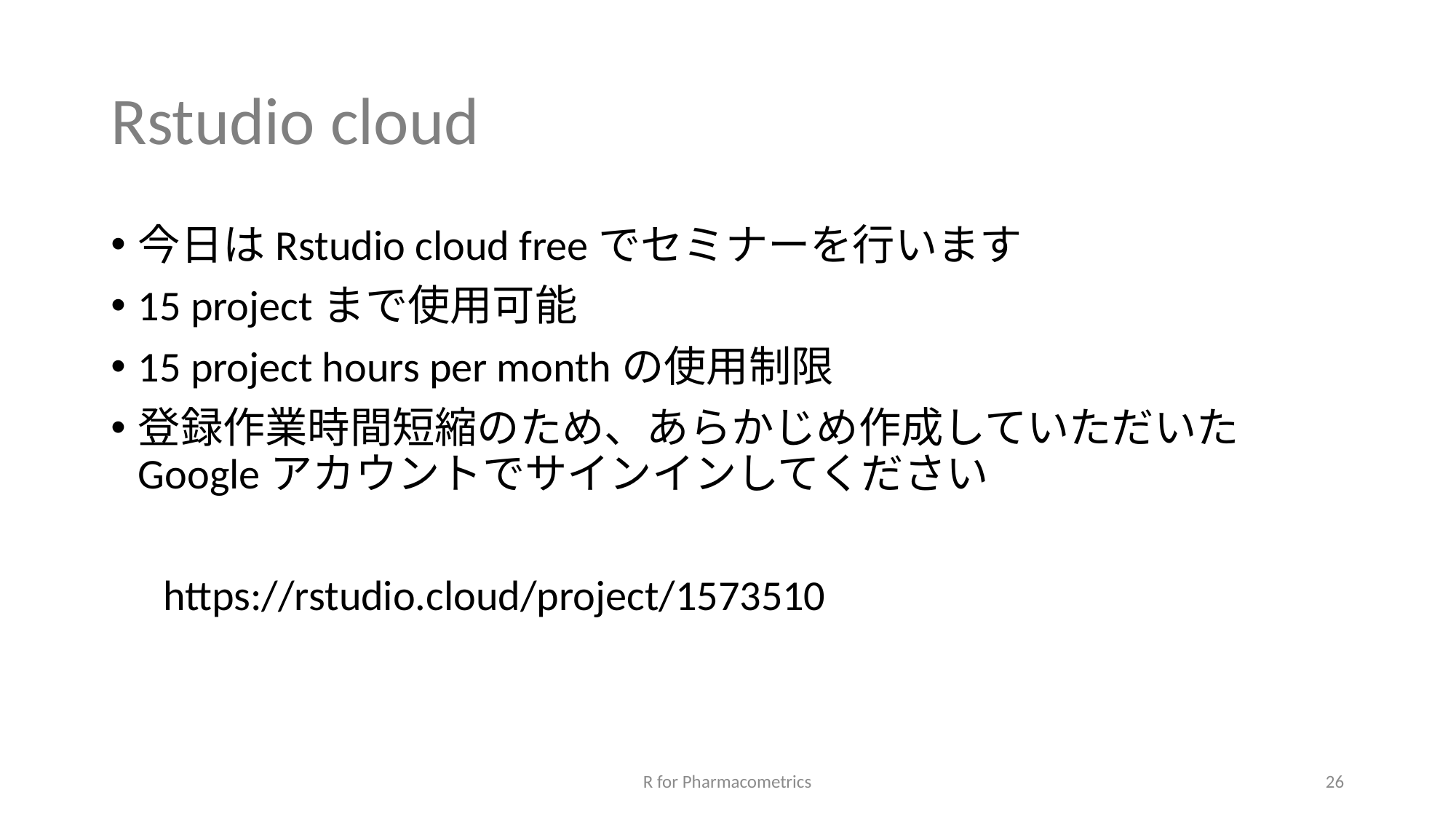

# Rstudio cloud
今日はRstudio cloud freeでセミナーを行います
15 projectまで使用可能
15 project hours per monthの使用制限
登録作業時間短縮のため、あらかじめ作成していただいた
Googleアカウントでサインインしてください

　https://rstudio.cloud/project/1573510

R for Pharmacometrics
26